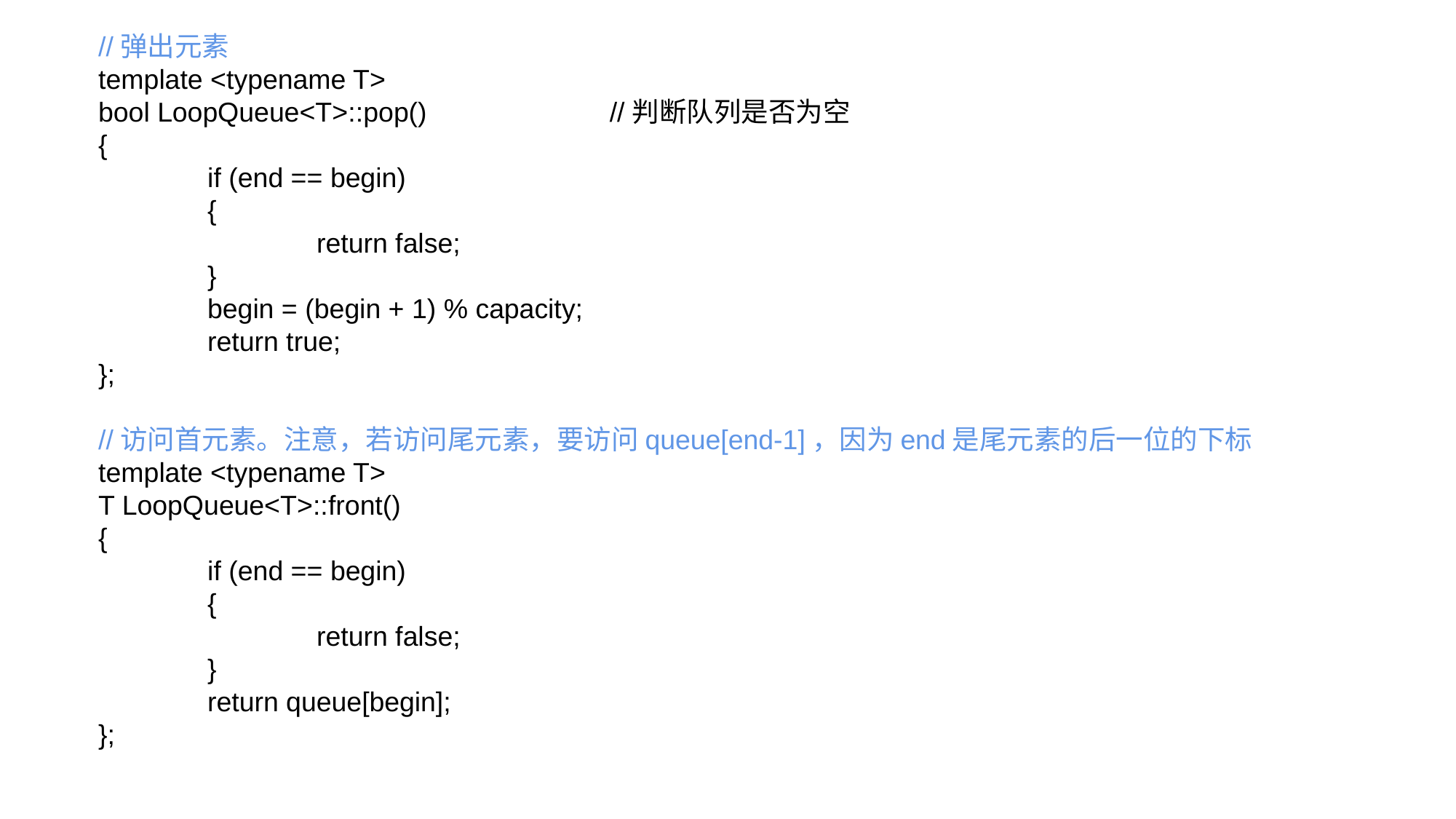

//弹出元素
template <typename T>
bool LoopQueue<T>::pop()                        //判断队列是否为空
{
	if (end == begin)
	{
		return false;
	}
	begin = (begin + 1) % capacity;
	return true;
};

//访问首元素。注意，若访问尾元素，要访问queue[end-1]，因为end是尾元素的后一位的下标
template <typename T>
T LoopQueue<T>::front()
{
	if (end == begin)
	{
		return false;
	}
	return queue[begin];
};